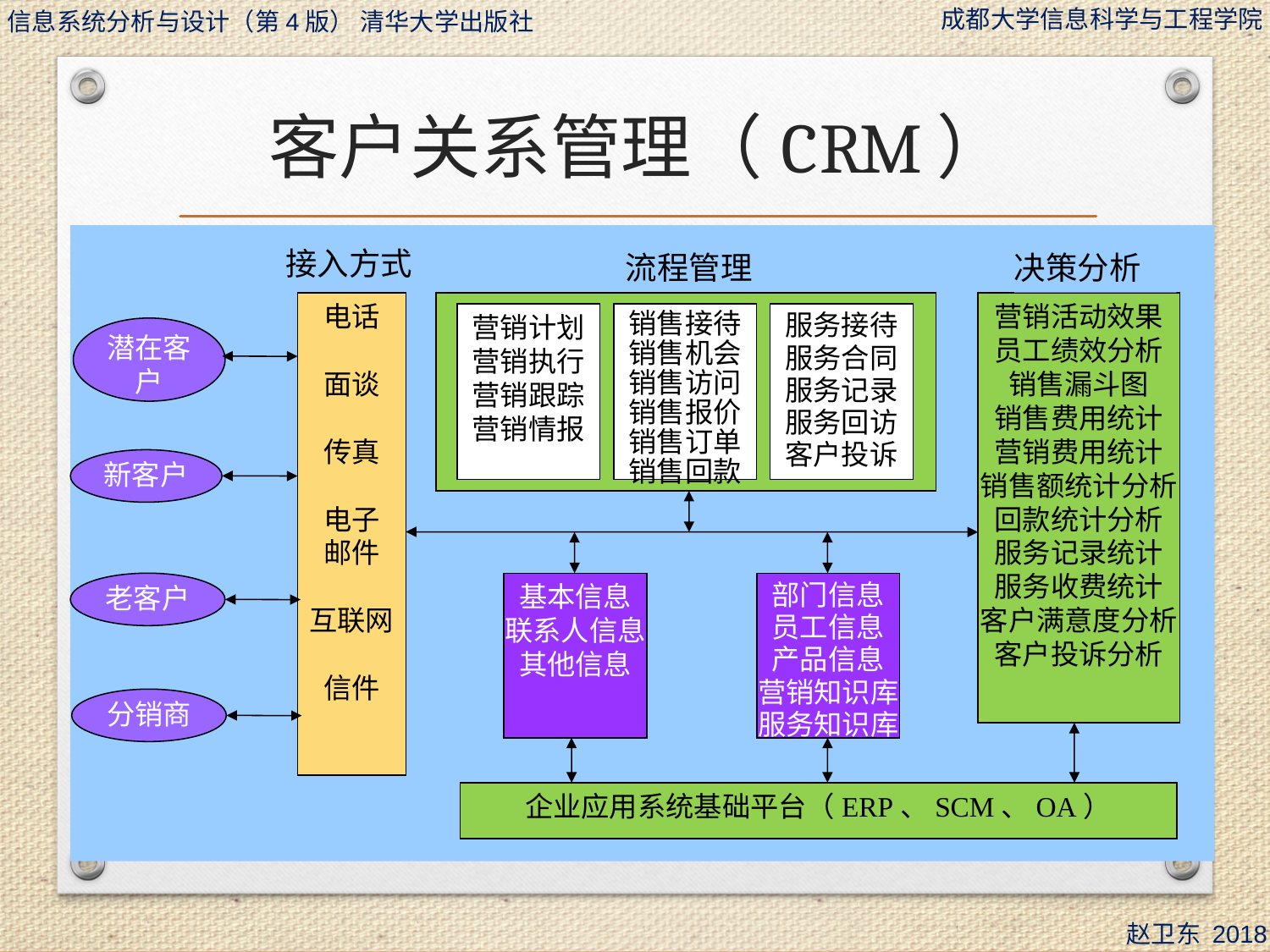

# 客户关系管理（CRM）

接入方式
流程管理
决策分析
电话

面谈

传真

电子
邮件

互联网

信件

营销活动效果
员工绩效分析
销售漏斗图
销售费用统计
营销费用统计
销售额统计分析
回款统计分析
服务记录统计
服务收费统计
客户满意度分析
客户投诉分析
营销计划
营销执行
营销跟踪
营销情报
销售接待
销售机会
销售访问
销售报价
销售订单
销售回款
服务接待
服务合同
服务记录
服务回访
客户投诉

潜在客户

新客户

老客户
基本信息
联系人信息
其他信息

部门信息
员工信息
产品信息
营销知识库
服务知识库

分销商

企业应用系统基础平台（ERP、SCM、OA）

CRM是一种以客户为中心的管理思想和经营理念，采用多种信息技术的一套先进管理软件，从而为企业的销售、客户服务和决策支持提供管理平台。